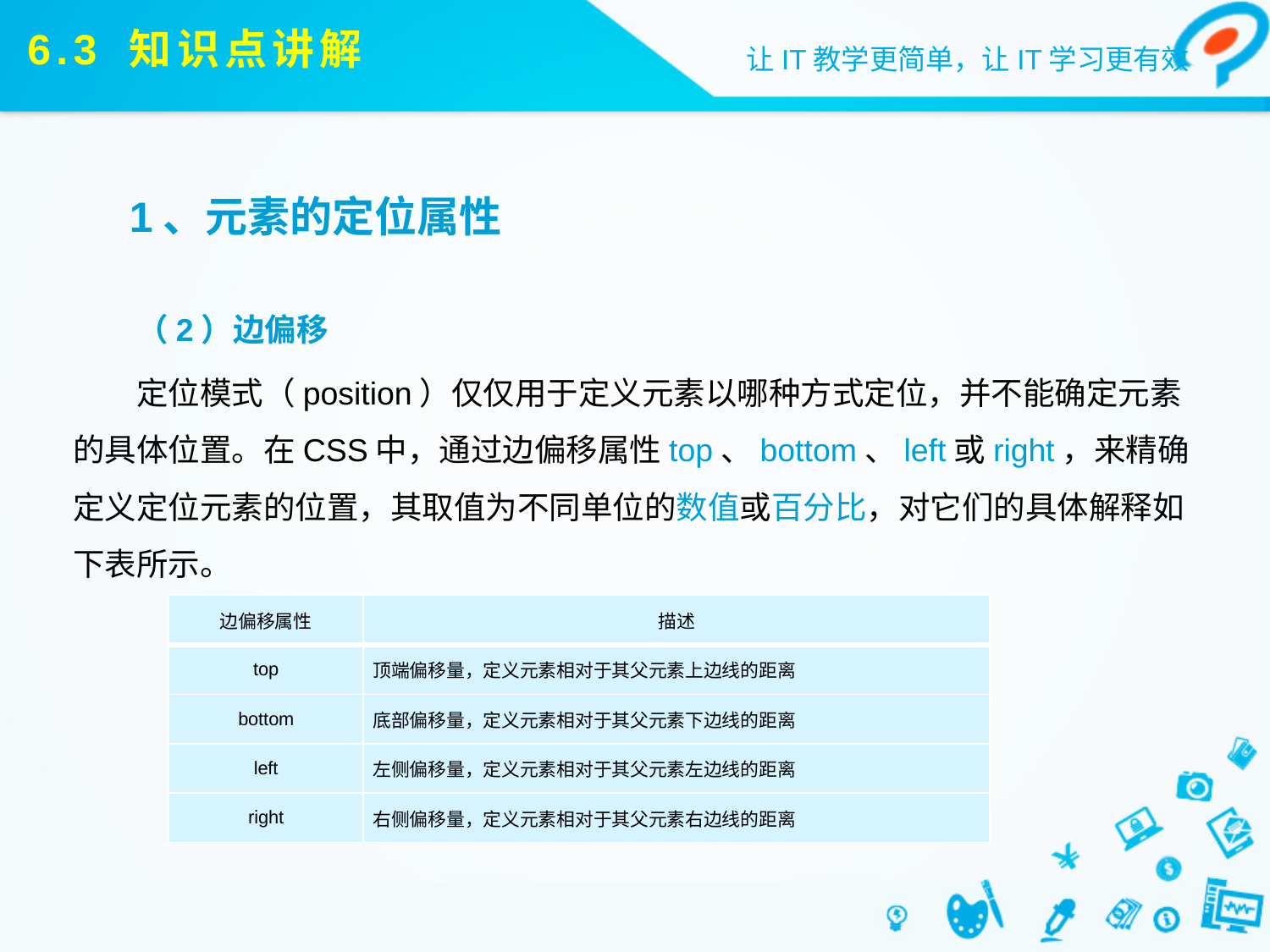

# 6.3 知识点讲解
1、元素的定位属性
（2）边偏移
定位模式（position）仅仅用于定义元素以哪种方式定位，并不能确定元素的具体位置。在CSS中，通过边偏移属性top、bottom、left或right，来精确定义定位元素的位置，其取值为不同单位的数值或百分比，对它们的具体解释如下表所示。
| 边偏移属性 | 描述 |
| --- | --- |
| top | 顶端偏移量，定义元素相对于其父元素上边线的距离 |
| bottom | 底部偏移量，定义元素相对于其父元素下边线的距离 |
| left | 左侧偏移量，定义元素相对于其父元素左边线的距离 |
| right | 右侧偏移量，定义元素相对于其父元素右边线的距离 |